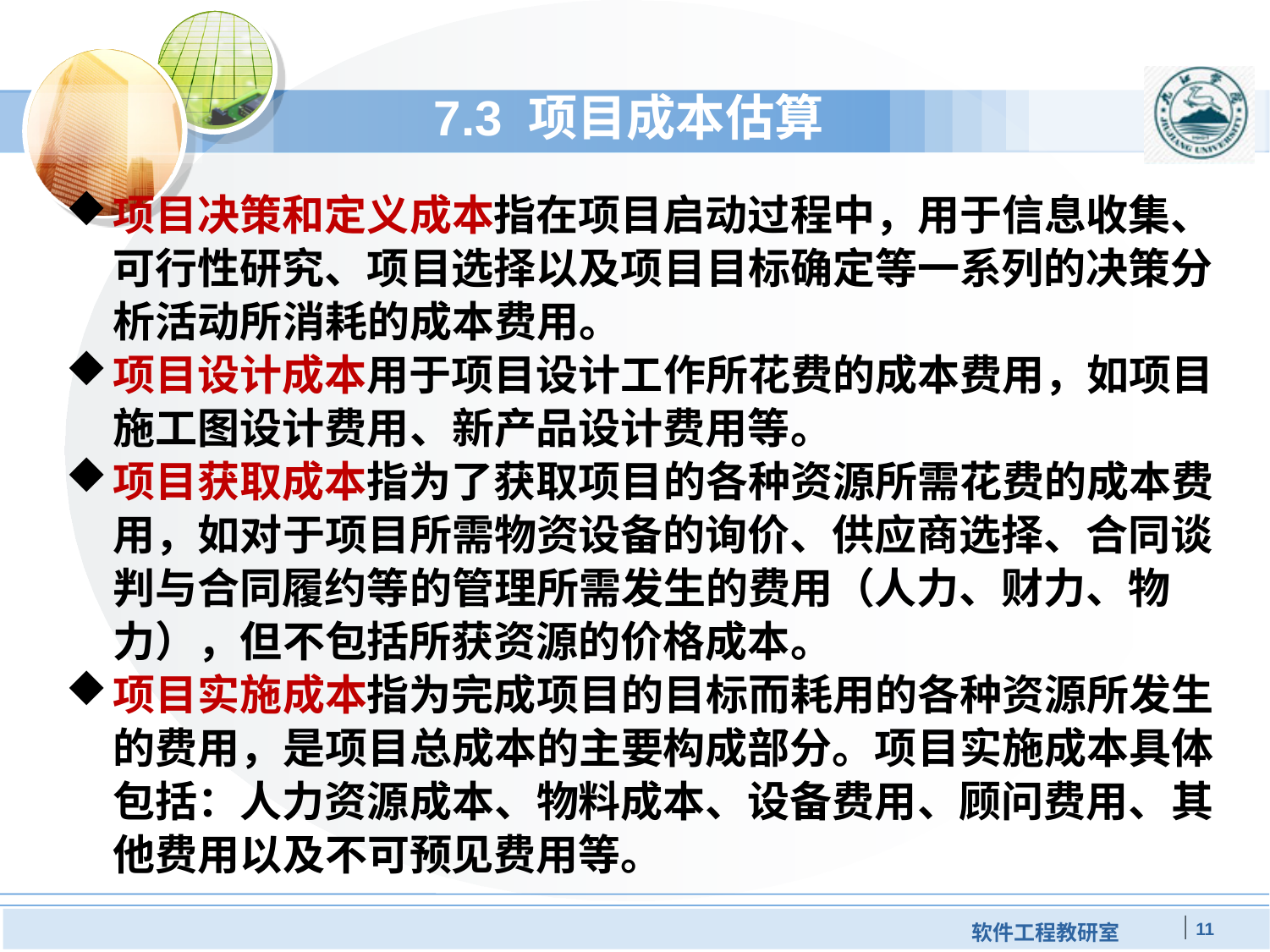

# 7.3 项目成本估算
项目决策和定义成本指在项目启动过程中，用于信息收集、可行性研究、项目选择以及项目目标确定等一系列的决策分析活动所消耗的成本费用。
项目设计成本用于项目设计工作所花费的成本费用，如项目施工图设计费用、新产品设计费用等。
项目获取成本指为了获取项目的各种资源所需花费的成本费用，如对于项目所需物资设备的询价、供应商选择、合同谈判与合同履约等的管理所需发生的费用（人力、财力、物力），但不包括所获资源的价格成本。
项目实施成本指为完成项目的目标而耗用的各种资源所发生的费用，是项目总成本的主要构成部分。项目实施成本具体包括：人力资源成本、物料成本、设备费用、顾问费用、其他费用以及不可预见费用等。